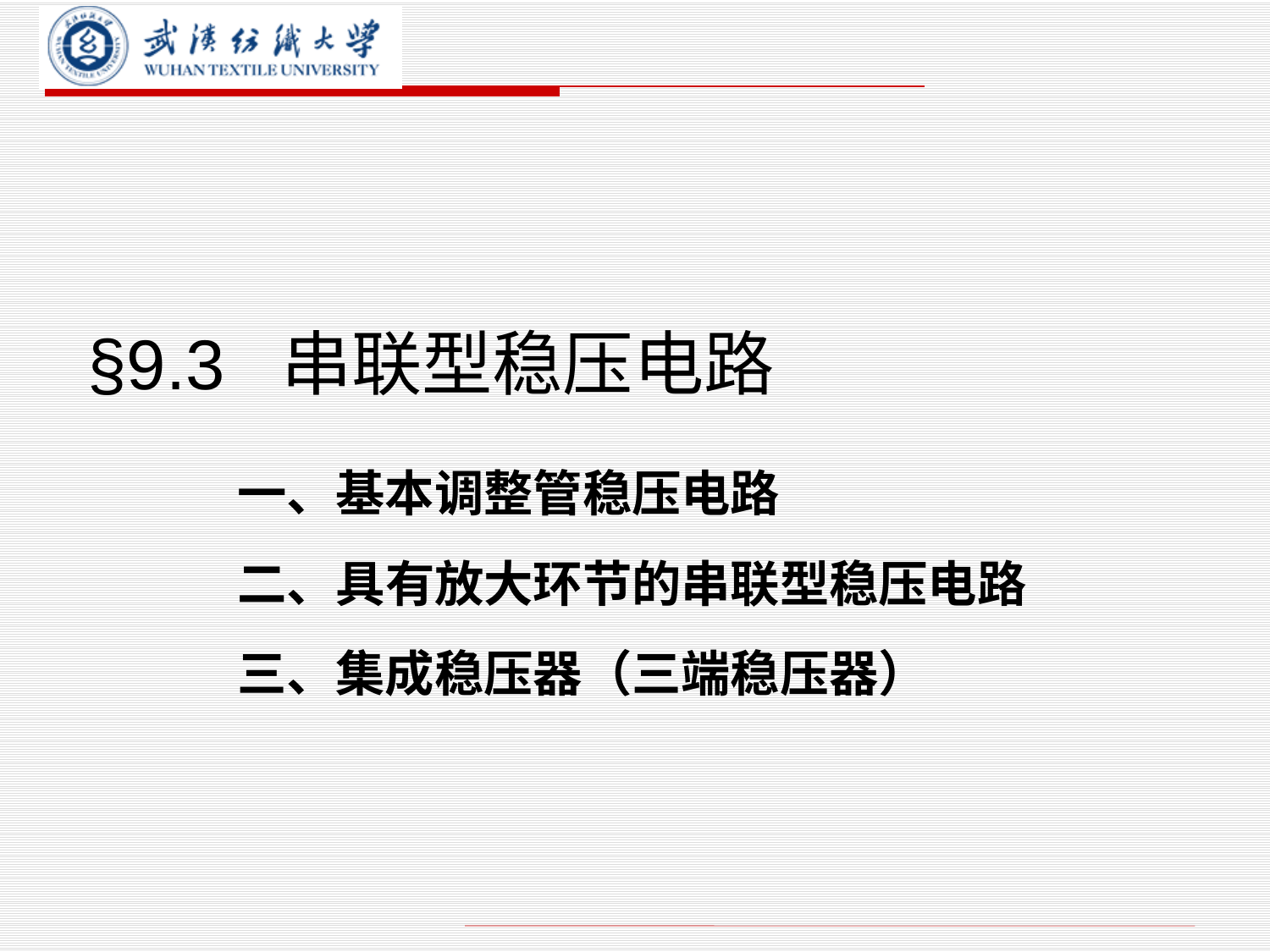

# §9.3  串联型稳压电路
一、基本调整管稳压电路
二、具有放大环节的串联型稳压电路
三、集成稳压器（三端稳压器）